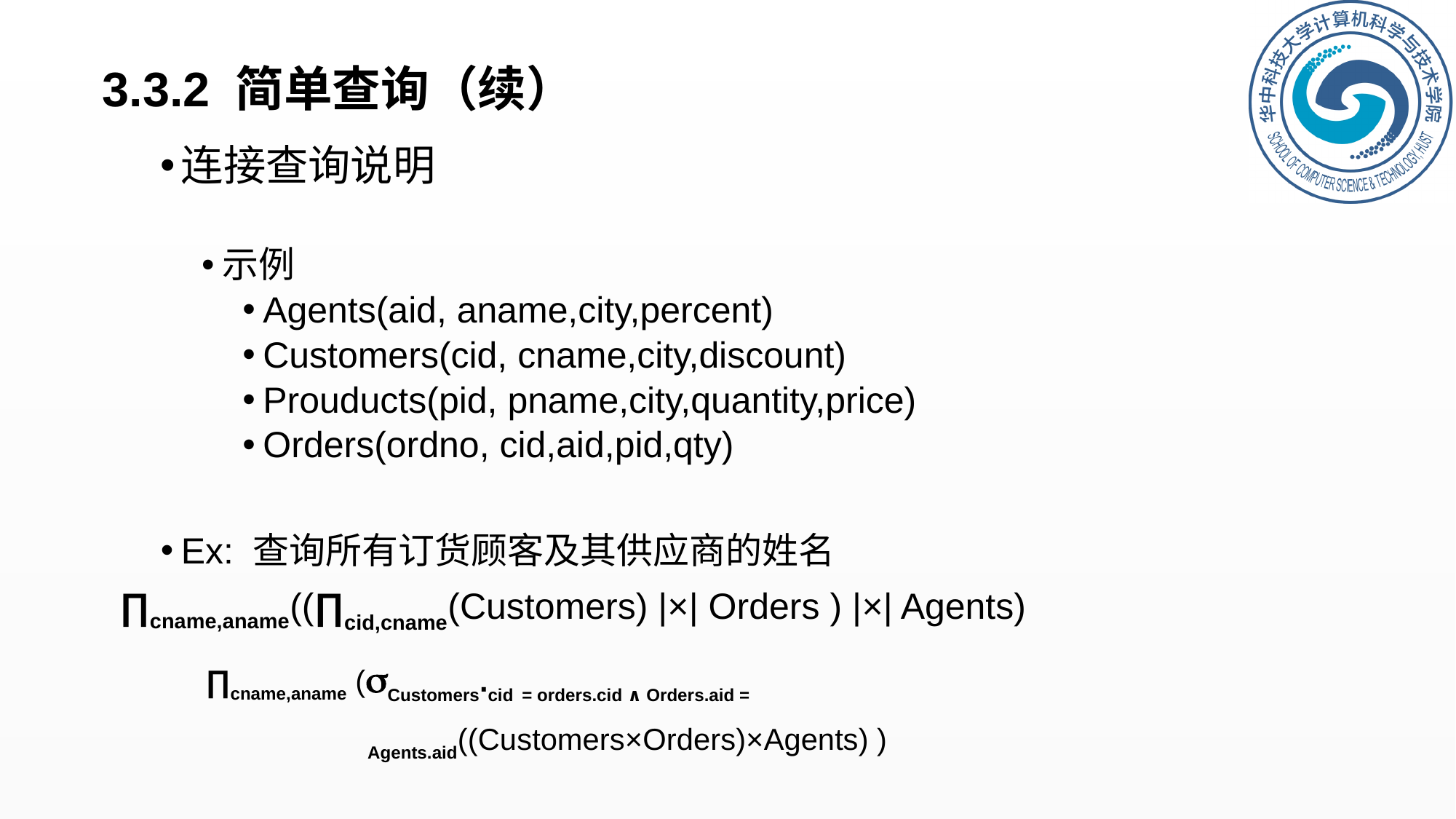

# 3.3.2 简单查询（续）
连接查询说明

示例
Agents(aid, aname,city,percent)
Customers(cid, cname,city,discount)
Prouducts(pid, pname,city,quantity,price)
Orders(ordno, cid,aid,pid,qty)

Ex: 查询所有订货顾客及其供应商的姓名
∏cname,aname((∏cid,cname(Customers) |×| Orders ) |×| Agents)

∏cname,aname (σCustomers.cid = orders.cid ∧ Orders.aid =
                                 Agents.aid((Customers×Orders)×Agents) )